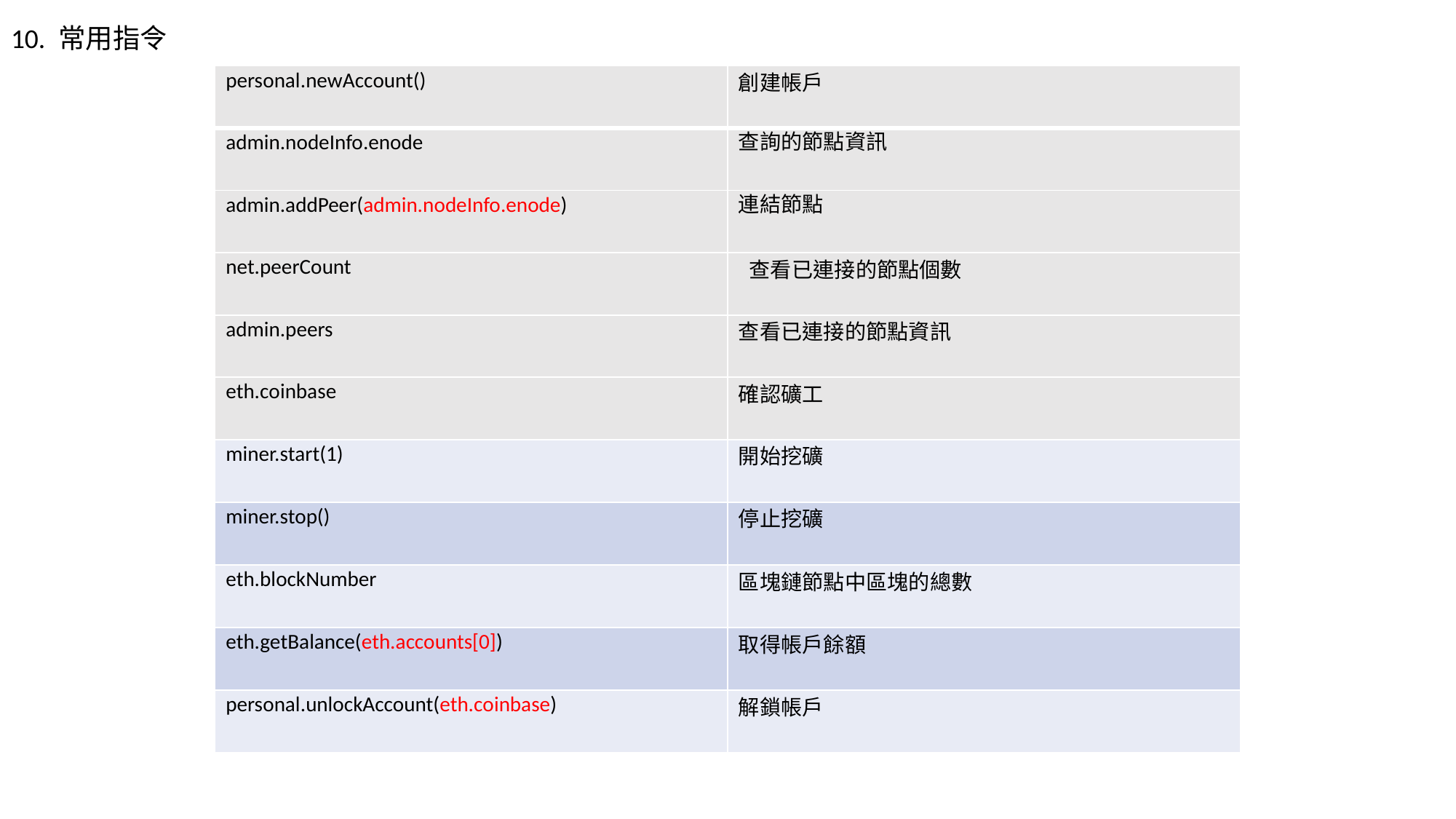

10. 常用指令

| personal.newAccount() | 創建帳戶 |
| --- | --- |
| admin.nodeInfo.enode | 查詢的節點資訊 |
| admin.addPeer(admin.nodeInfo.enode) | 連結節點 |
| net.peerCount | 查看已連接的節點個數 |
| admin.peers | 查看已連接的節點資訊 |
| eth.coinbase | 確認礦工 |
| miner.start(1) | 開始挖礦 |
| miner.stop() | 停止挖礦 |
| eth.blockNumber | 區塊鏈節點中區塊的總數 |
| eth.getBalance(eth.accounts[0]) | 取得帳戶餘額 |
| personal.unlockAccount(eth.coinbase) | 解鎖帳戶 |